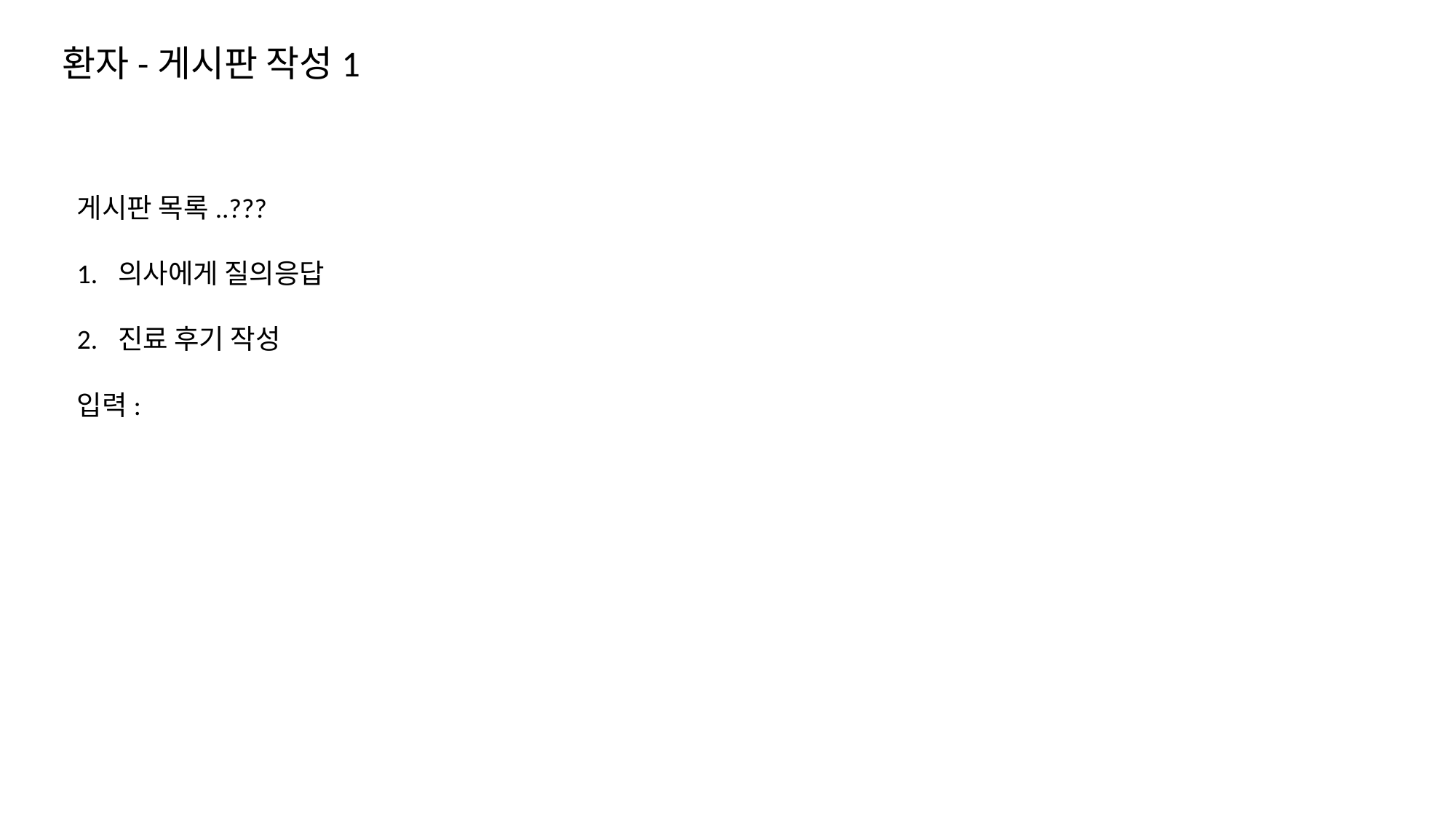

환자-게시판 작성1
게시판 목록..???

의사에게 질의응답

진료 후기 작성

입력: